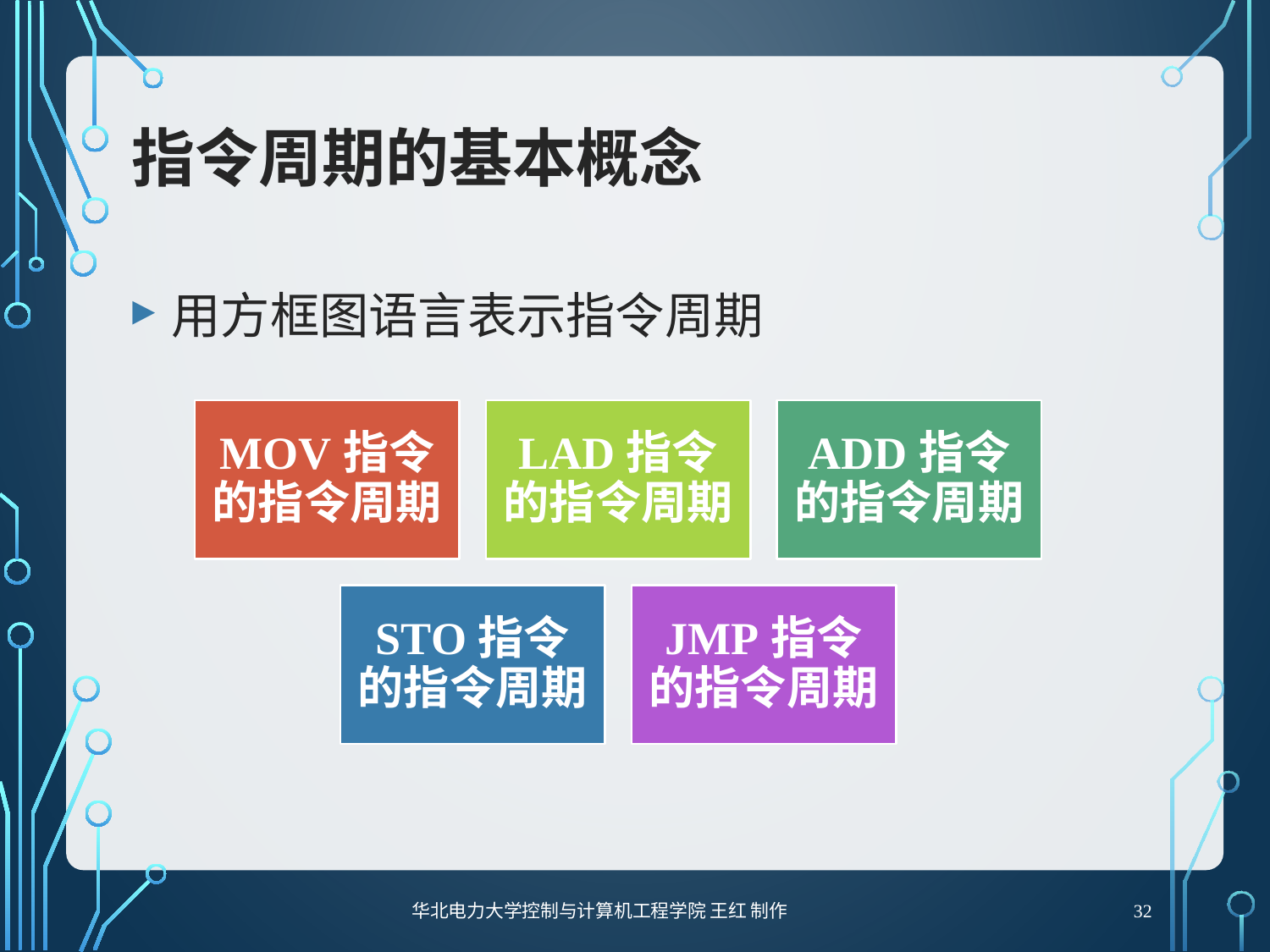

# 指令周期的基本概念
用方框图语言表示指令周期
MOV指令的指令周期
LAD指令的指令周期
ADD指令的指令周期
STO指令的指令周期
JMP指令的指令周期
32
华北电力大学控制与计算机工程学院 王红 制作